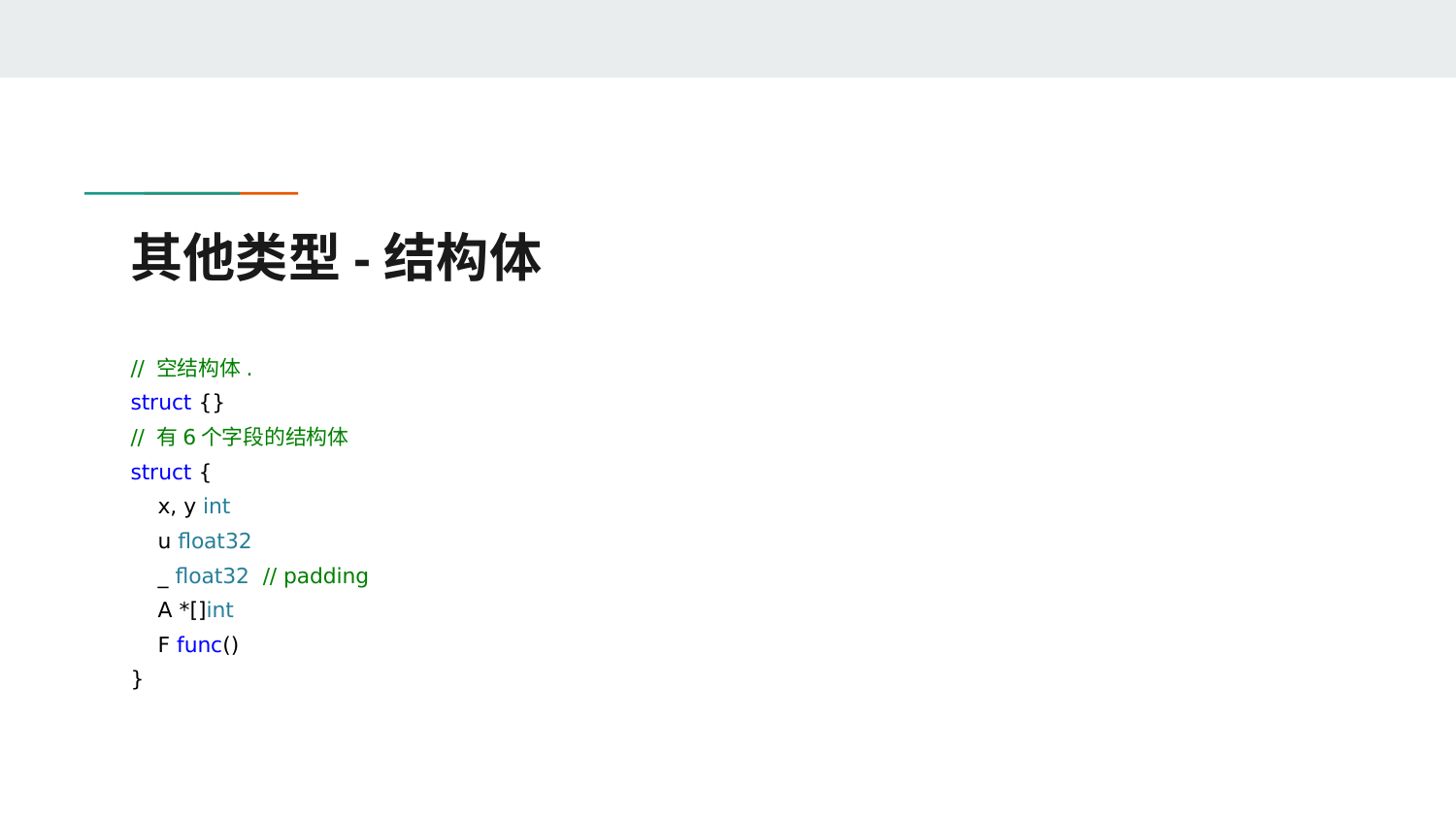

# 其他类型-结构体
// 空结构体.
struct {}
// 有6个字段的结构体
struct {
    x, y int
    u float32
    _ float32  // padding
    A *[]int
    F func()
}